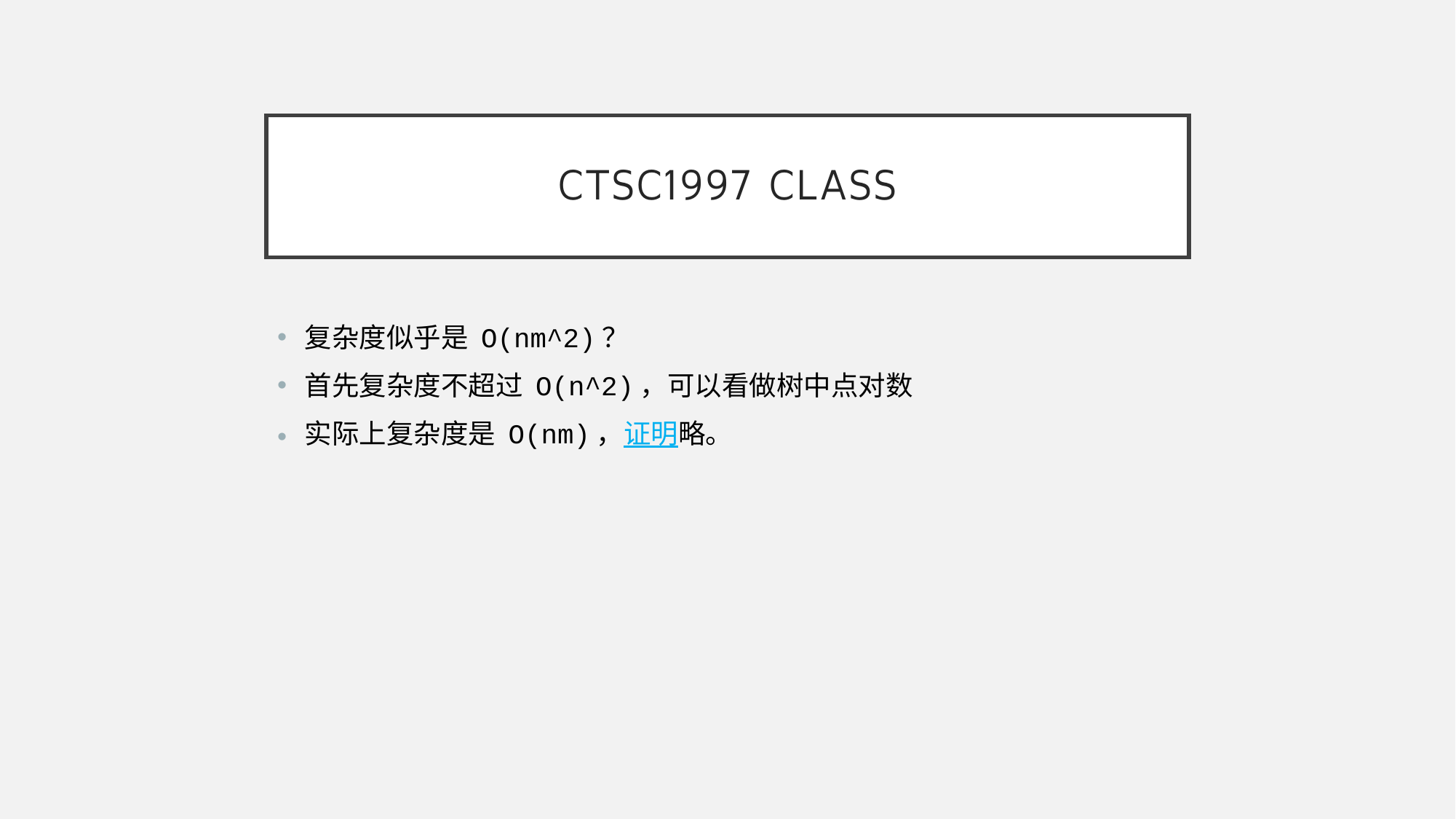

# CTSC1997 CLASS
复杂度似乎是 O(nm^2)？
首先复杂度不超过 O(n^2)，可以看做树中点对数
实际上复杂度是 O(nm)，证明略。